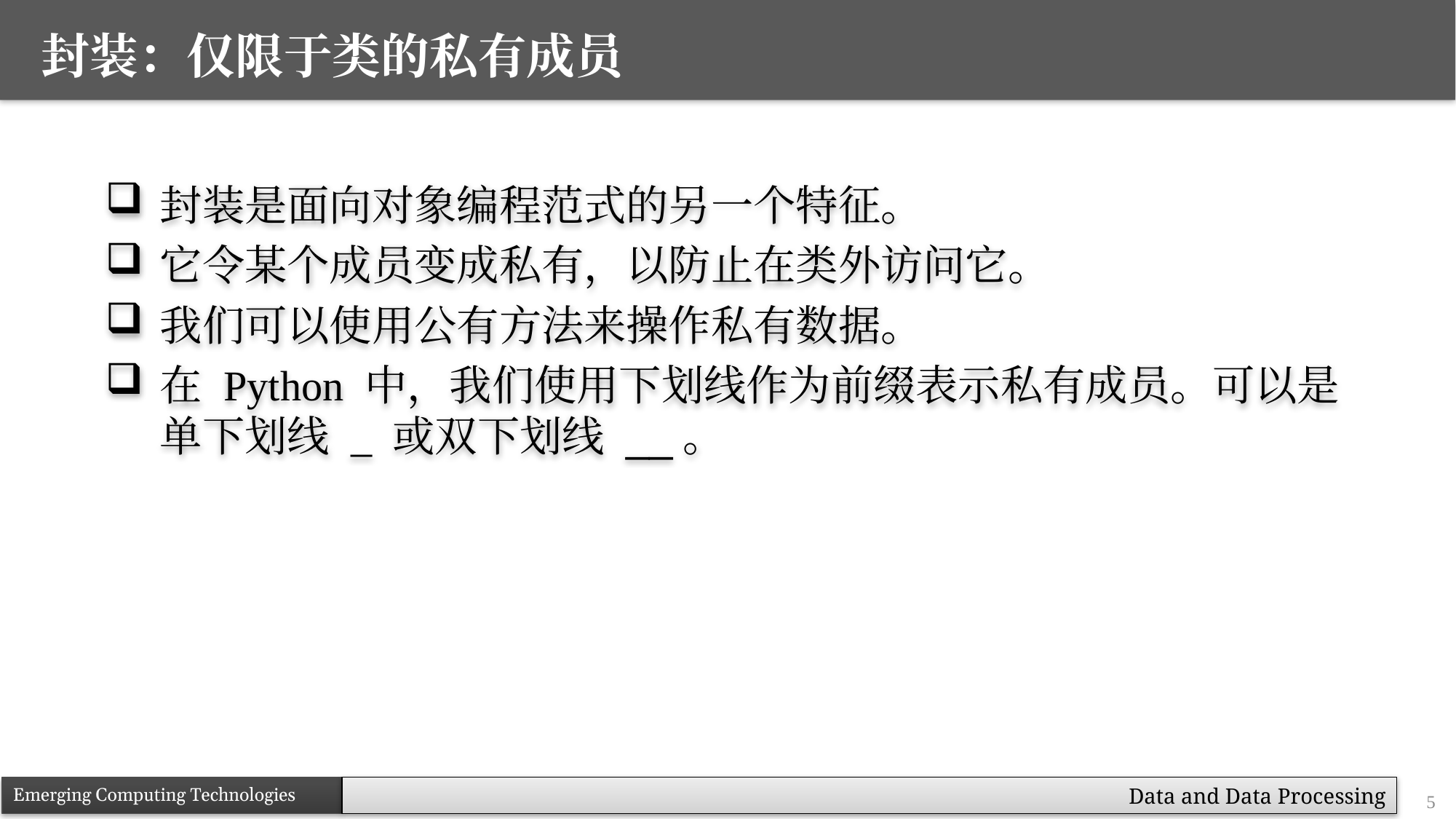

# 封装：仅限于类的私有成员
封装是面向对象编程范式的另一个特征。
它令某个成员变成私有，以防止在类外访问它。
我们可以使用公有方法来操作私有数据。
在 Python 中，我们使用下划线作为前缀表示私有成员。可以是单下划线 _ 或双下划线 __。
5